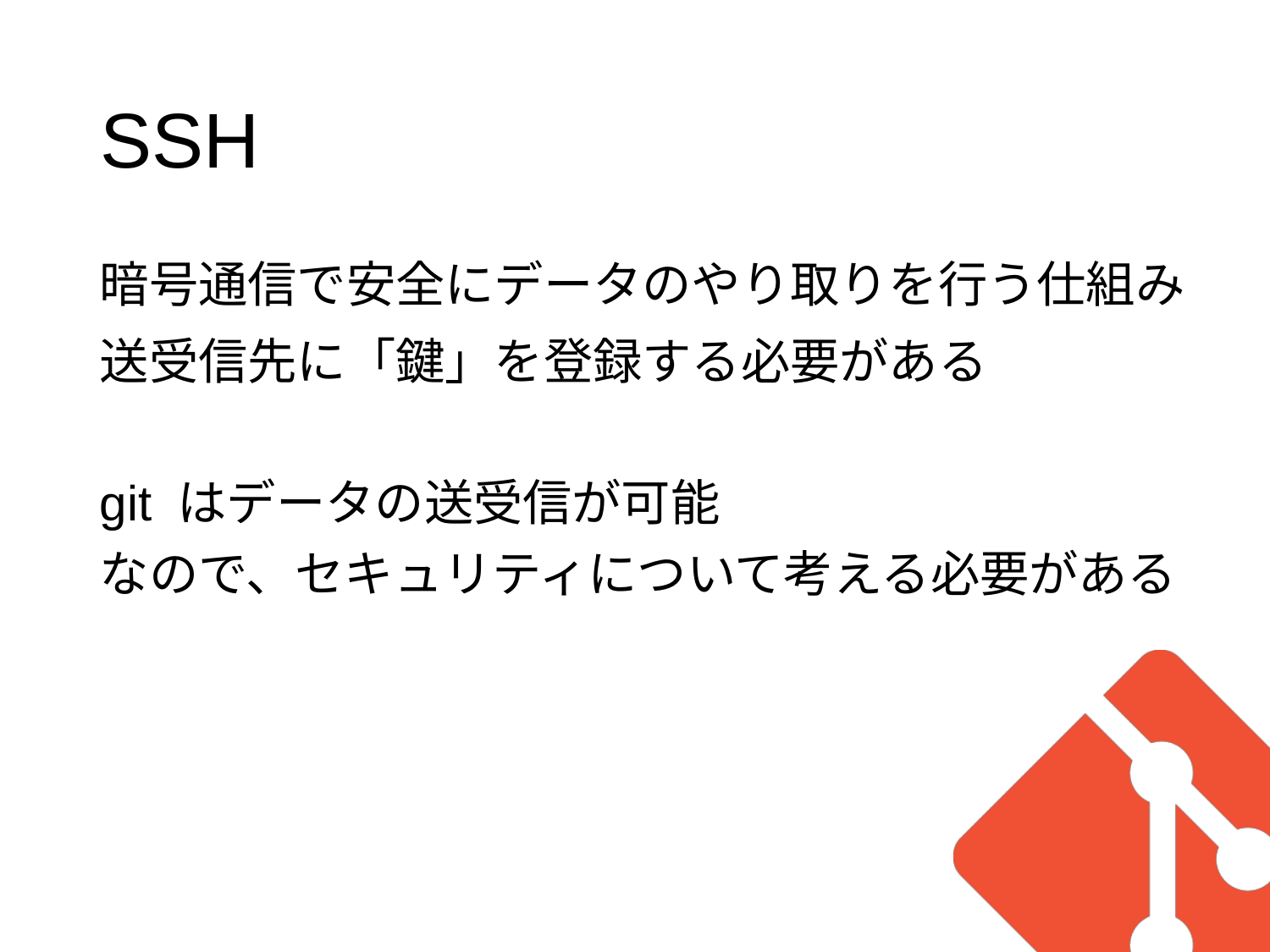

# SSH
暗号通信で安全にデータのやり取りを行う仕組み
送受信先に「鍵」を登録する必要がある

git はデータの送受信が可能
なので、セキュリティについて考える必要がある